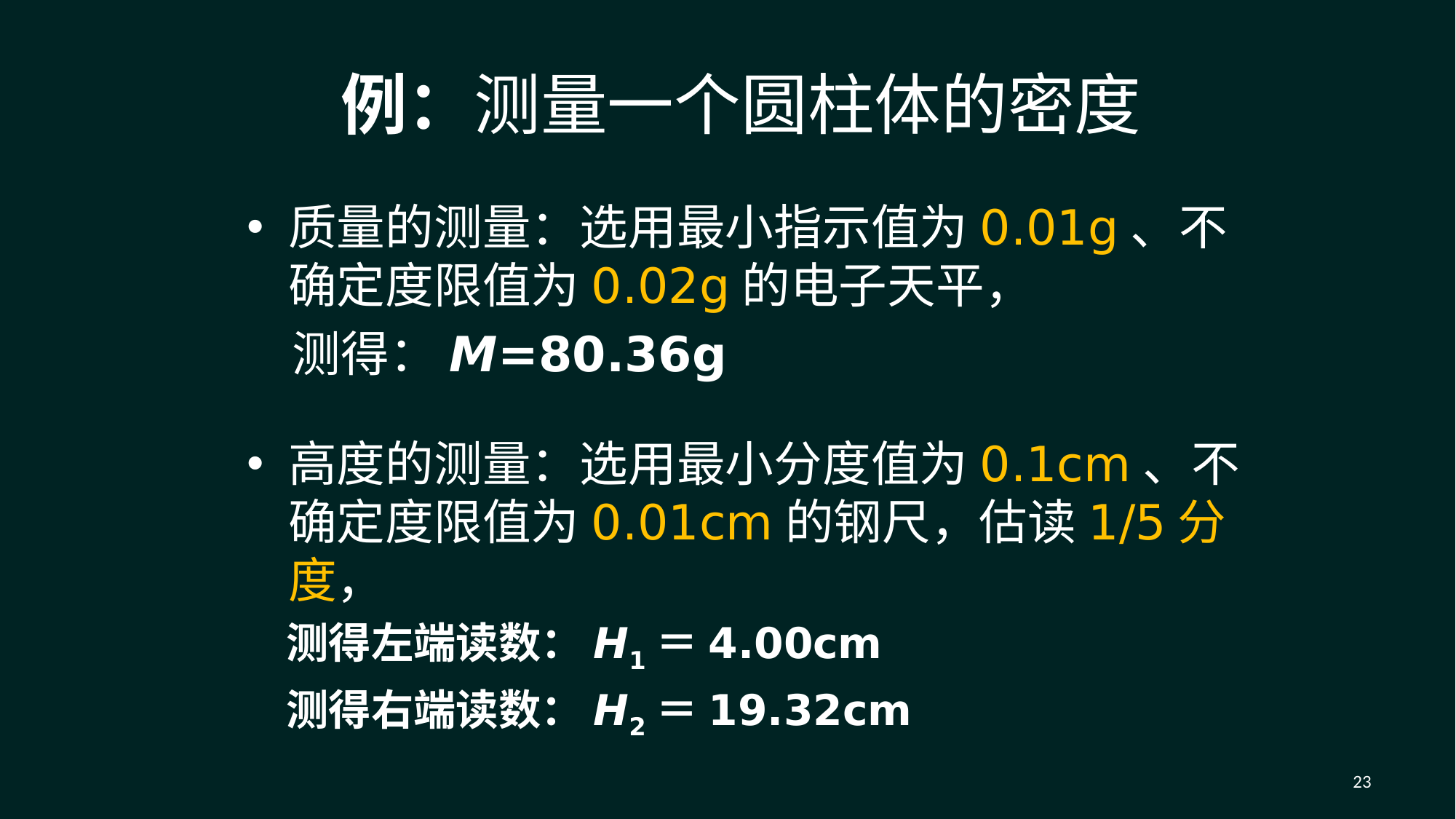

例：测量一个圆柱体的密度
质量的测量：选用最小指示值为0.01g、不确定度限值为0.02g的电子天平，
   测得：M=80.36g

高度的测量：选用最小分度值为0.1cm、不确定度限值为0.01cm的钢尺，估读1/5分度，
   测得左端读数：H1＝4.00cm
   测得右端读数：H2＝19.32cm

23